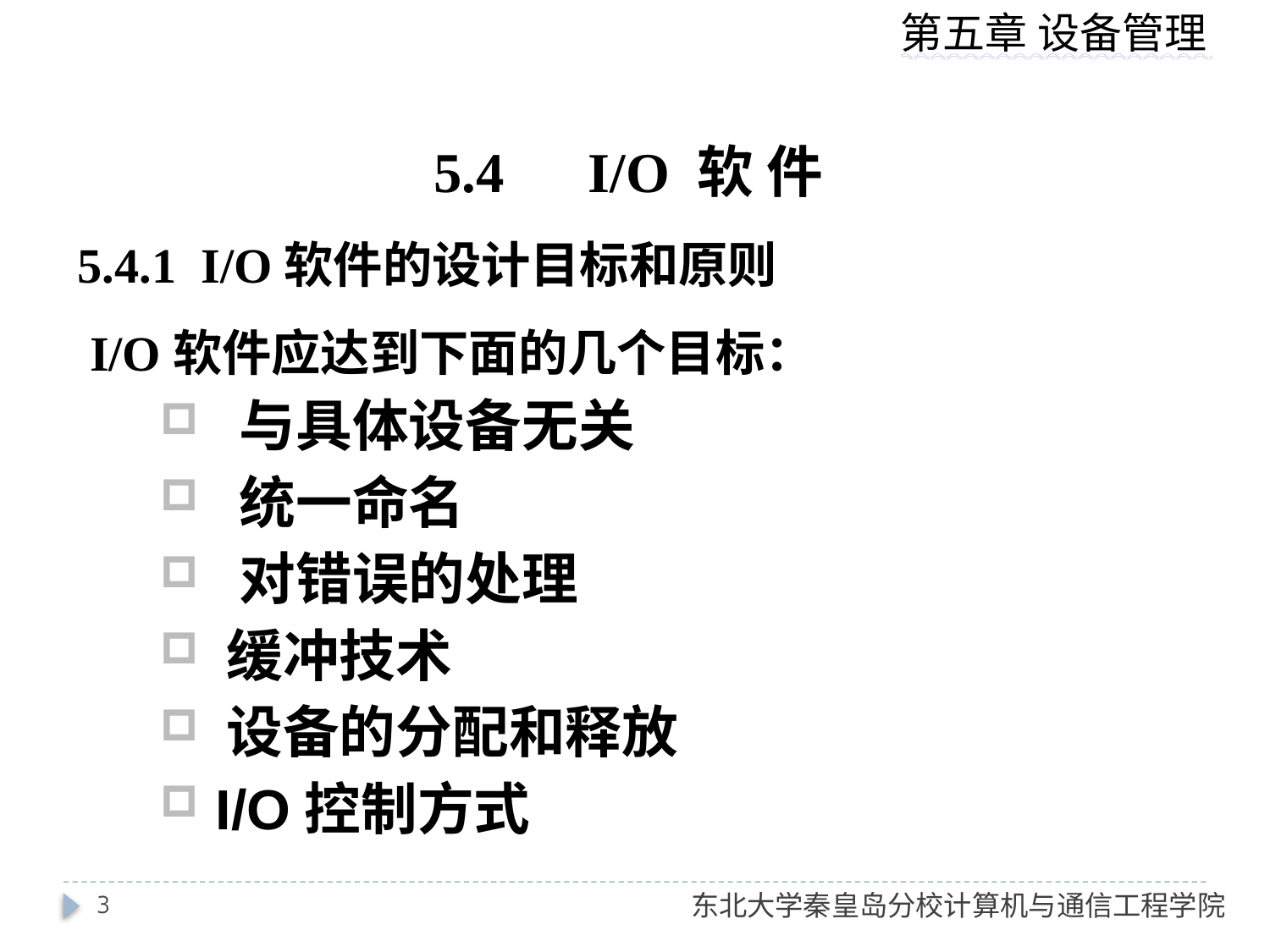

5.4　I/O 软 件
5.4.1  I/O软件的设计目标和原则
 I/O软件应达到下面的几个目标：
  与具体设备无关
  统一命名
  对错误的处理
 缓冲技术
 设备的分配和释放
 I/O控制方式
3